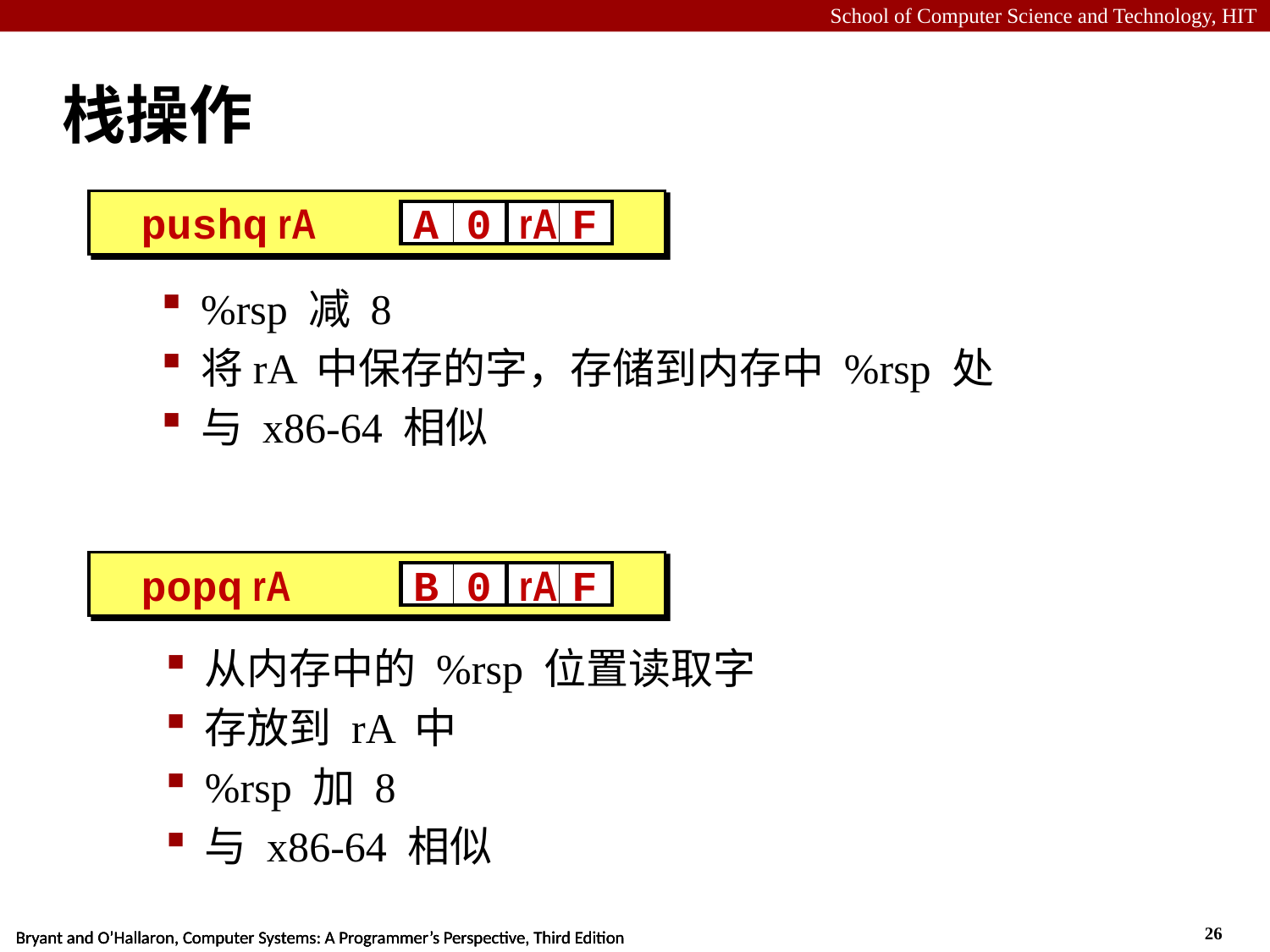

# 栈操作

pushq rA
A

0
rA

F
%rsp 减 8
将rA 中保存的字，存储到内存中 %rsp 处
与 x86-64 相似

popq rA
B

0
rA

F
从内存中的 %rsp 位置读取字
存放到 rA 中
%rsp 加 8
与 x86-64 相似